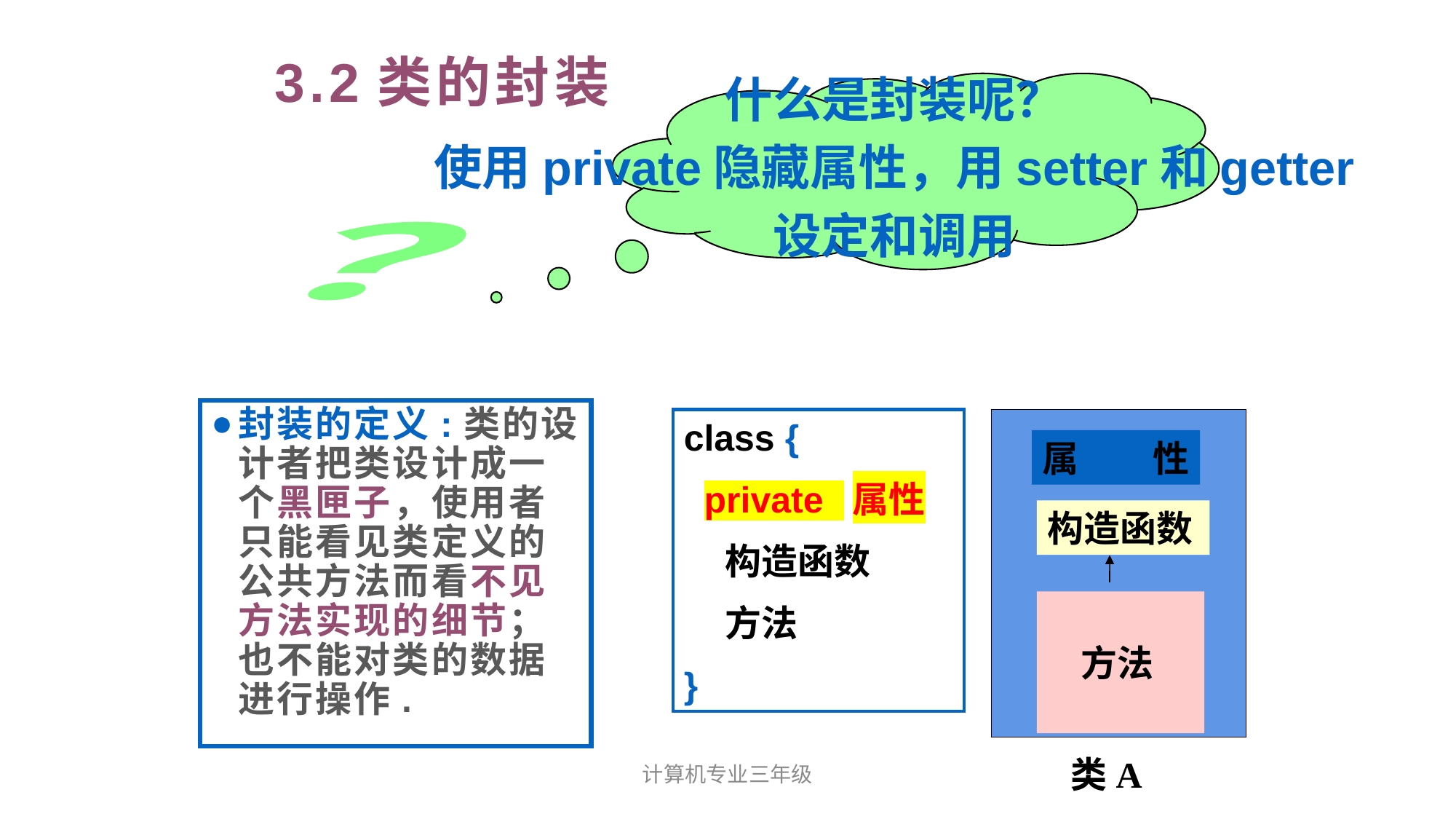

# 3.2类的封装
什么是封装呢？
使用private隐藏属性，用setter和getter
设定和调用
？
封装的定义:类的设计者把类设计成一个黑匣子，使用者只能看见类定义的公共方法而看不见方法实现的细节；也不能对类的数据进行操作.
class {
  private  属性
    构造函数
    方法
}

属         性
构造函数

   方法

类A
计算机专业三年级